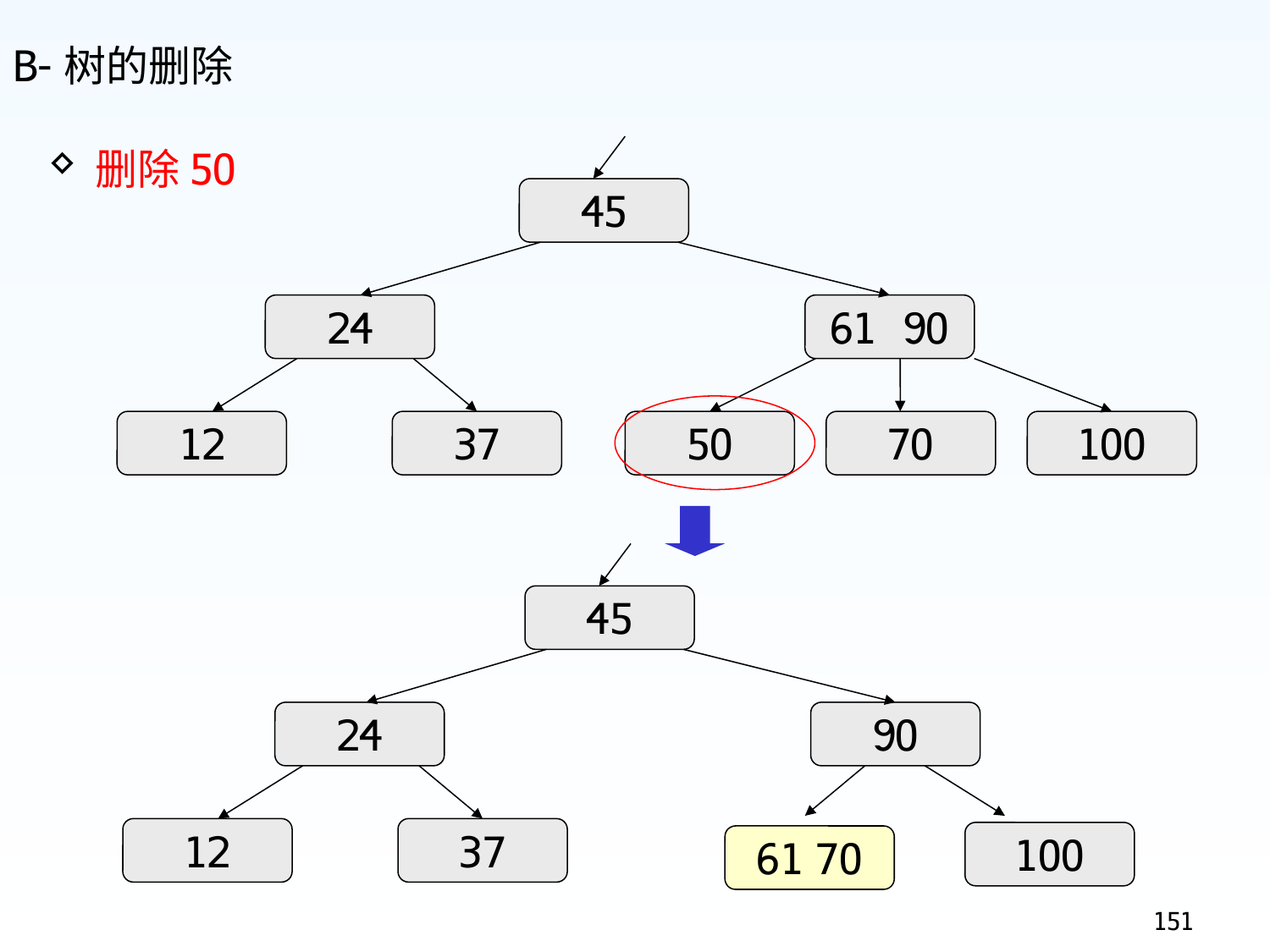

B-树的删除
删除50

45

24
61  90

12
37
50
70
100

45

24
90

12
37
100
61 70
151